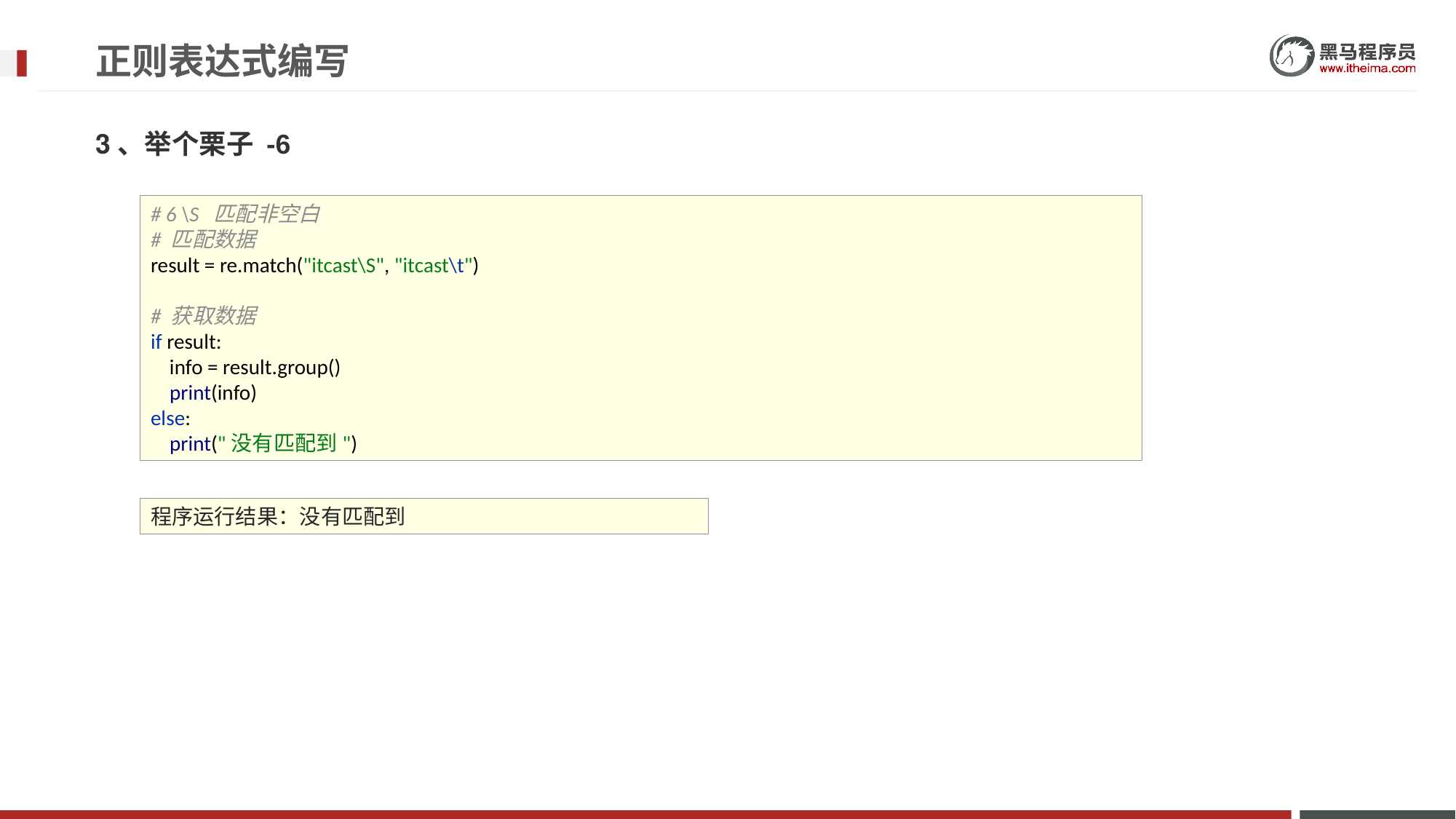

# 正则表达式编写
3、举个栗子 -6
# 6 \S  匹配非空白 # 匹配数据 result = re.match("itcast\S", "itcast\t") # 获取数据 if result: info = result.group() print(info) else: print("没有匹配到")
程序运行结果：没有匹配到